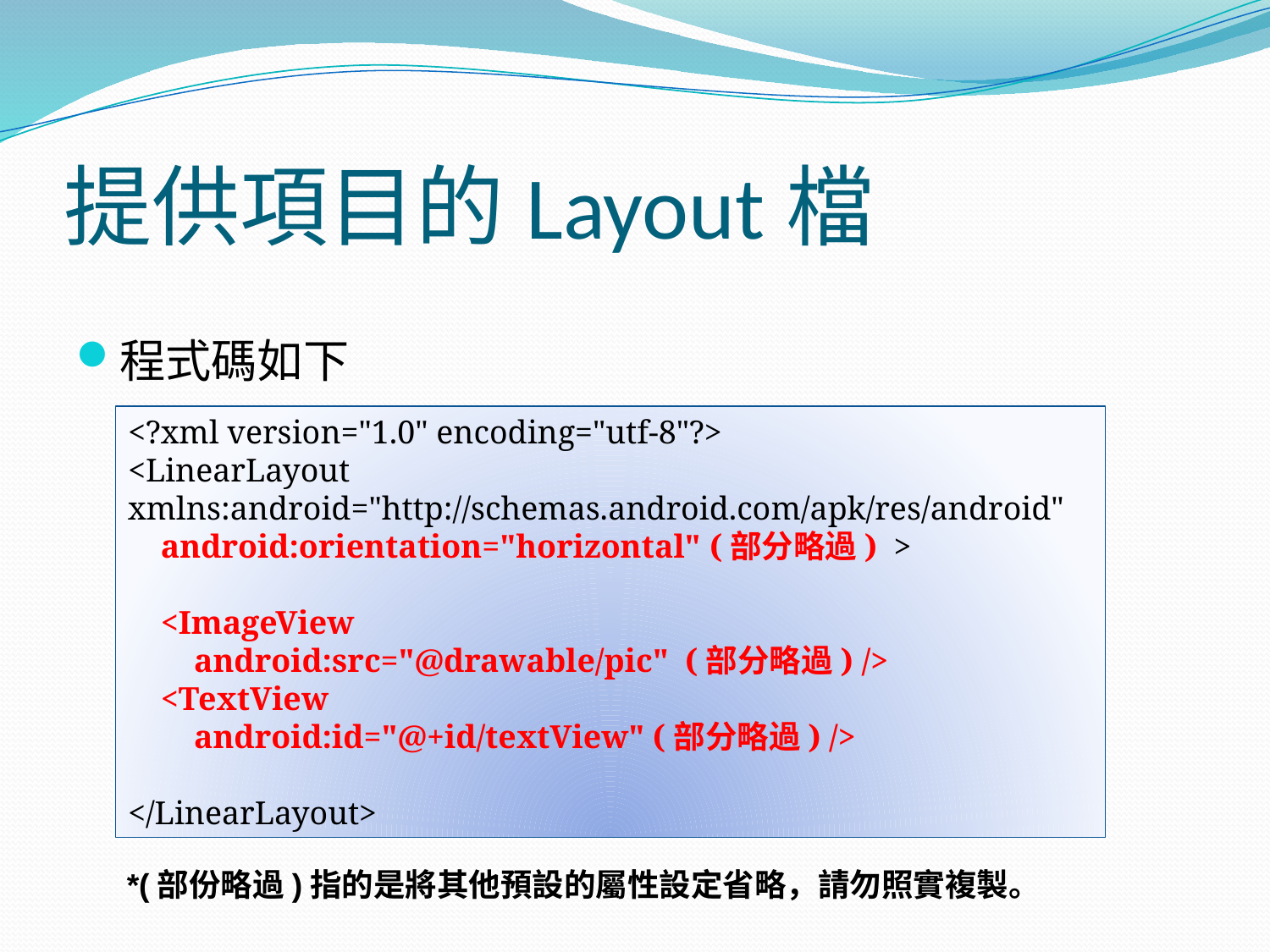

# 提供項目的Layout檔
程式碼如下

<?xml version="1.0" encoding="utf-8"?>
<LinearLayout xmlns:android="http://schemas.android.com/apk/res/android"
    android:orientation="horizontal" (部分略過)  >

    <ImageView
        android:src="@drawable/pic"  (部分略過) />
    <TextView
        android:id="@+id/textView" (部分略過) />

</LinearLayout>
*(部份略過)指的是將其他預設的屬性設定省略，請勿照實複製。